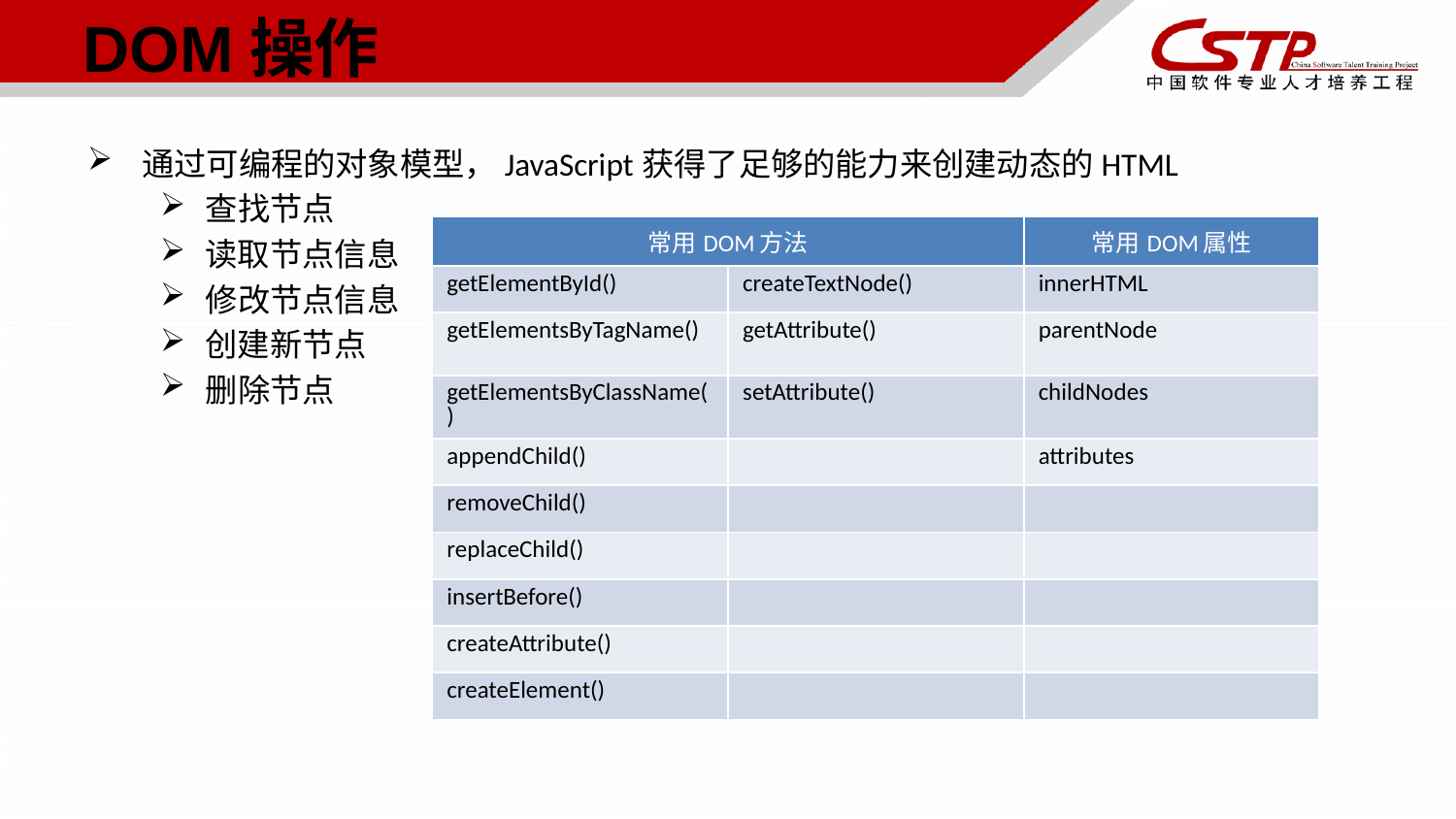

# DOM操作
通过可编程的对象模型，JavaScript获得了足够的能力来创建动态的HTML
查找节点
读取节点信息
修改节点信息
创建新节点
删除节点
| 常用DOM方法 |  | 常用DOM属性 |
| --- | --- | --- |
| getElementById() | createTextNode() | innerHTML |
| getElementsByTagName() | getAttribute() | parentNode |
| getElementsByClassName() | setAttribute() | childNodes |
| appendChild() |  | attributes |
| removeChild() |  |  |
| replaceChild() |  |  |
| insertBefore() |  |  |
| createAttribute() |  |  |
| createElement() |  |  |